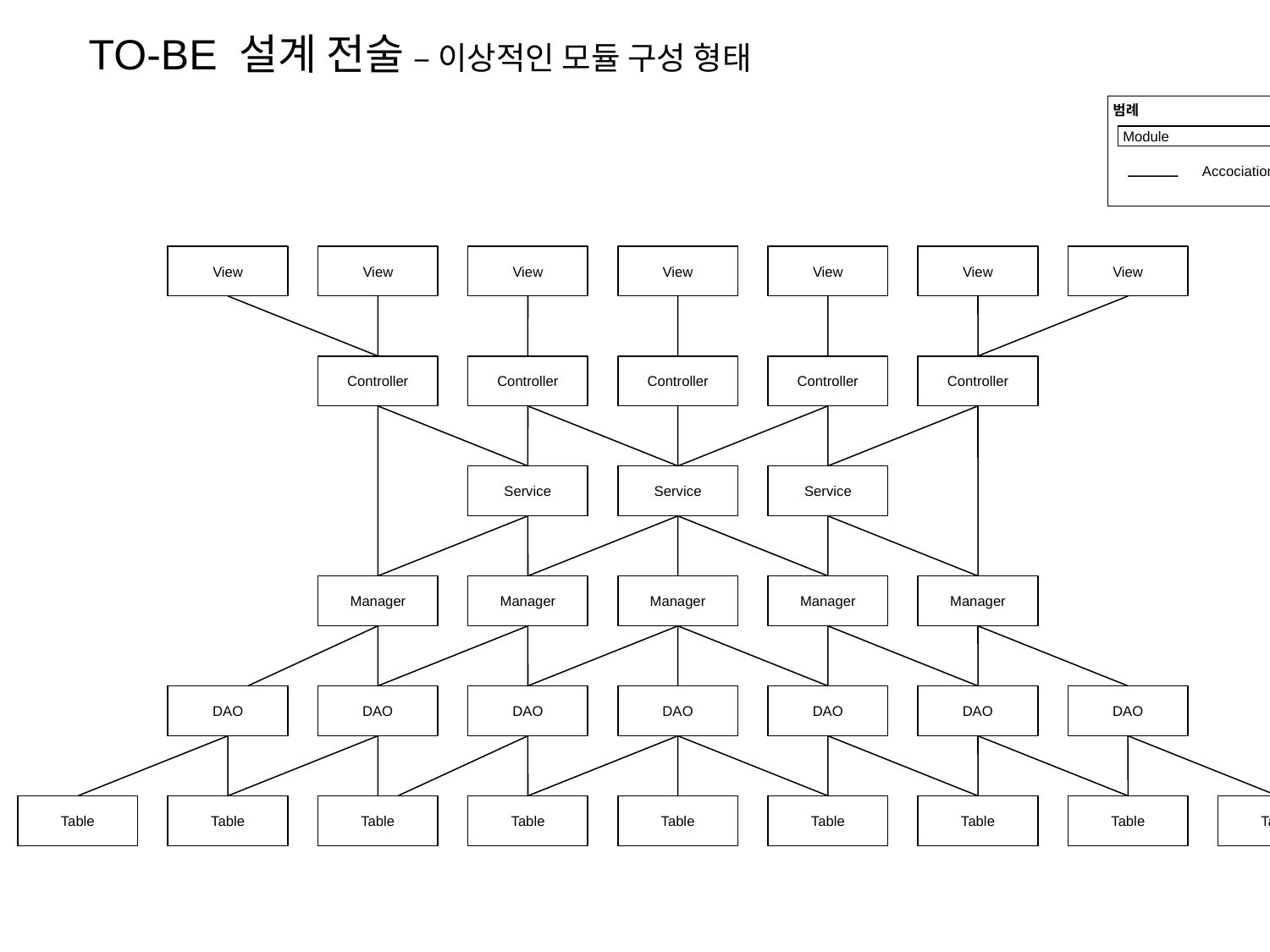

TO-BE 설계 전술 – 이상적인 모듈 구성 형태
범례
Module
Accociation

View
View
View
View
View
View
View

Controller
Controller
Controller
Controller
Controller

Service
Service
Service

Manager
Manager
Manager
Manager
Manager

DAO
DAO
DAO
DAO
DAO
DAO
DAO

Table
Table
Table
Table
Table
Table
Table
Table
Table